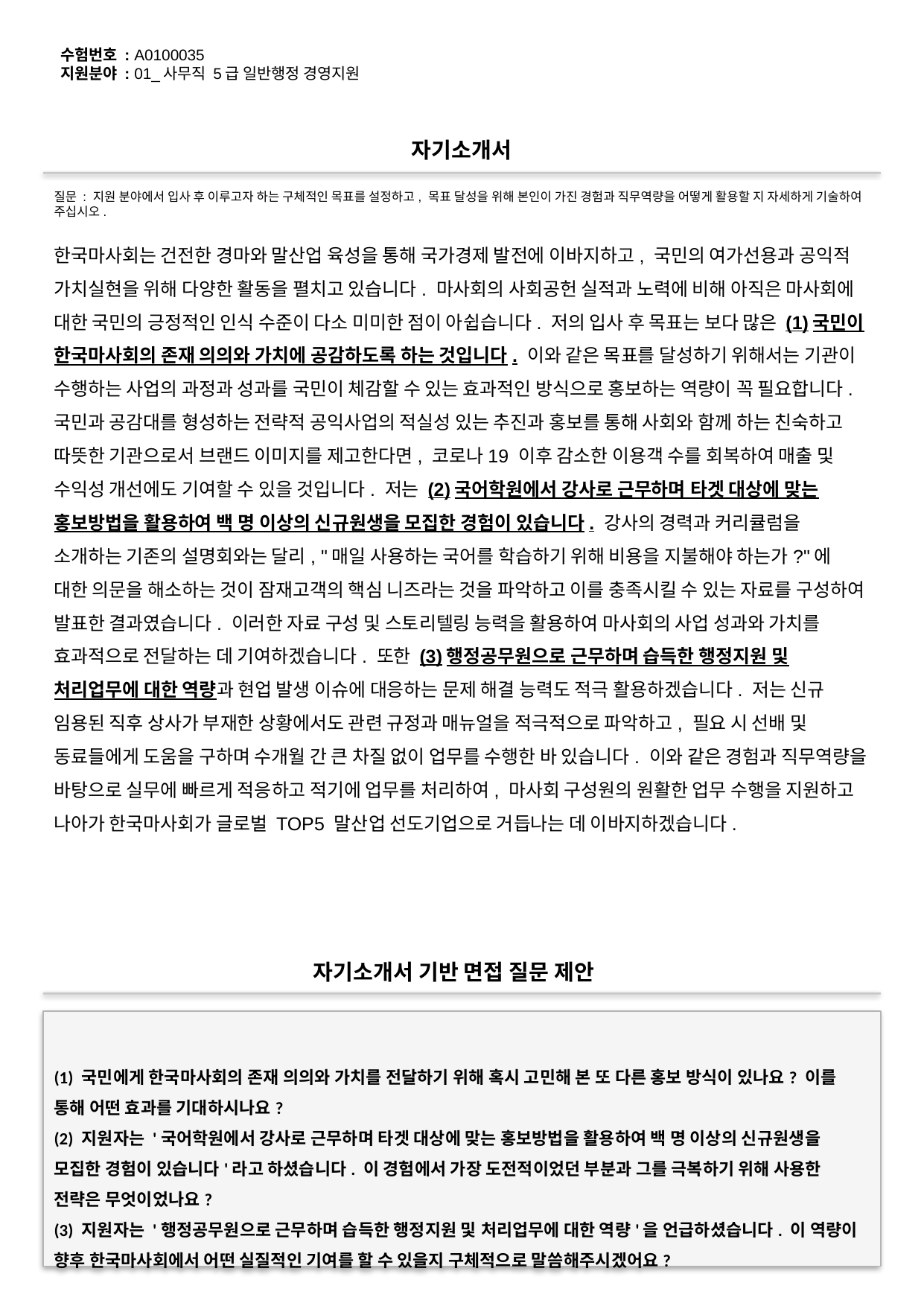

수험번호 : A0100035
지원분야 : 01_사무직 5급 일반행정 경영지원
#

자기소개서

질문 : 지원 분야에서 입사 후 이루고자 하는 구체적인 목표를 설정하고, 목표 달성을 위해 본인이 가진 경험과 직무역량을 어떻게 활용할 지 자세하게 기술하여 주십시오.

한국마사회는 건전한 경마와 말산업 육성을 통해 국가경제 발전에 이바지하고, 국민의 여가선용과 공익적 가치실현을 위해 다양한 활동을 펼치고 있습니다. 마사회의 사회공헌 실적과 노력에 비해 아직은 마사회에 대한 국민의 긍정적인 인식 수준이 다소 미미한 점이 아쉽습니다. 저의 입사 후 목표는 보다 많은 (1)국민이 한국마사회의 존재 의의와 가치에 공감하도록 하는 것입니다. 이와 같은 목표를 달성하기 위해서는 기관이 수행하는 사업의 과정과 성과를 국민이 체감할 수 있는 효과적인 방식으로 홍보하는 역량이 꼭 필요합니다. 국민과 공감대를 형성하는 전략적 공익사업의 적실성 있는 추진과 홍보를 통해 사회와 함께 하는 친숙하고 따뜻한 기관으로서 브랜드 이미지를 제고한다면, 코로나19 이후 감소한 이용객 수를 회복하여 매출 및 수익성 개선에도 기여할 수 있을 것입니다. 저는 (2)국어학원에서 강사로 근무하며 타겟 대상에 맞는 홍보방법을 활용하여 백 명 이상의 신규원생을 모집한 경험이 있습니다. 강사의 경력과 커리큘럼을 소개하는 기존의 설명회와는 달리, "매일 사용하는 국어를 학습하기 위해 비용을 지불해야 하는가?"에 대한 의문을 해소하는 것이 잠재고객의 핵심 니즈라는 것을 파악하고 이를 충족시킬 수 있는 자료를 구성하여 발표한 결과였습니다. 이러한 자료 구성 및 스토리텔링 능력을 활용하여 마사회의 사업 성과와 가치를 효과적으로 전달하는 데 기여하겠습니다. 또한 (3)행정공무원으로 근무하며 습득한 행정지원 및 처리업무에 대한 역량과 현업 발생 이슈에 대응하는 문제 해결 능력도 적극 활용하겠습니다. 저는 신규 임용된 직후 상사가 부재한 상황에서도 관련 규정과 매뉴얼을 적극적으로 파악하고, 필요 시 선배 및 동료들에게 도움을 구하며 수개월 간 큰 차질 없이 업무를 수행한 바 있습니다. 이와 같은 경험과 직무역량을 바탕으로 실무에 빠르게 적응하고 적기에 업무를 처리하여, 마사회 구성원의 원활한 업무 수행을 지원하고 나아가 한국마사회가 글로벌 TOP5 말산업 선도기업으로 거듭나는 데 이바지하겠습니다.

자기소개서 기반 면접 질문 제안

(1) 국민에게 한국마사회의 존재 의의와 가치를 전달하기 위해 혹시 고민해 본 또 다른 홍보 방식이 있나요? 이를 통해 어떤 효과를 기대하시나요?
(2) 지원자는 '국어학원에서 강사로 근무하며 타겟 대상에 맞는 홍보방법을 활용하여 백 명 이상의 신규원생을 모집한 경험이 있습니다'라고 하셨습니다. 이 경험에서 가장 도전적이었던 부분과 그를 극복하기 위해 사용한 전략은 무엇이었나요?
(3) 지원자는 '행정공무원으로 근무하며 습득한 행정지원 및 처리업무에 대한 역량'을 언급하셨습니다. 이 역량이 향후 한국마사회에서 어떤 실질적인 기여를 할 수 있을지 구체적으로 말씀해주시겠어요?